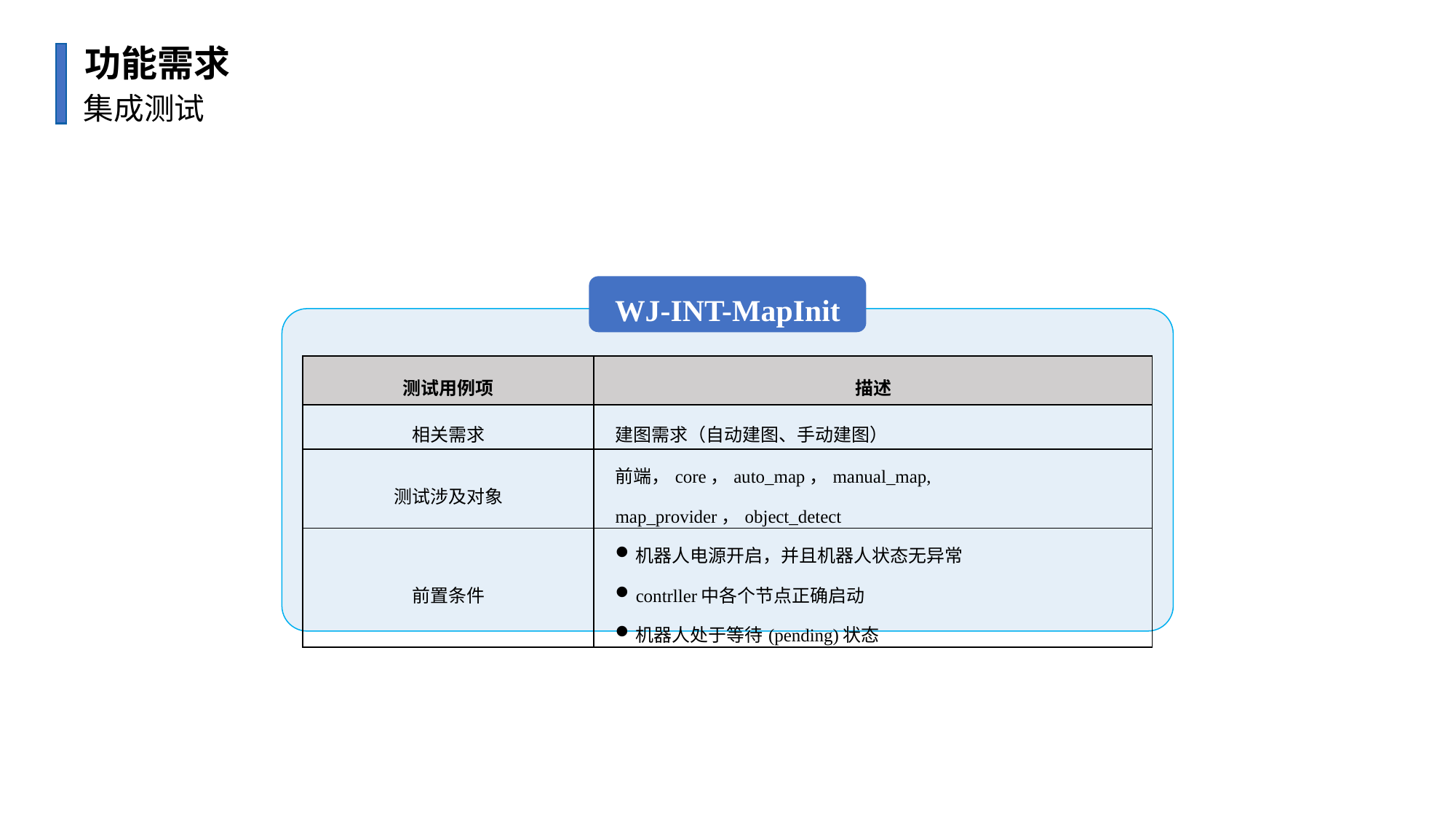

功能需求

集成测试
WJ-INT-MapInit

| 测试用例项 | 描述 |
| --- | --- |
| 相关需求 | 建图需求（自动建图、手动建图） |
| 测试涉及对象 | 前端，core，auto\_map，manual\_map, map\_provider，object\_detect |
| 前置条件 | 机器人电源开启，并且机器人状态无异常 contrller中各个节点正确启动 机器人处于等待(pending)状态 |